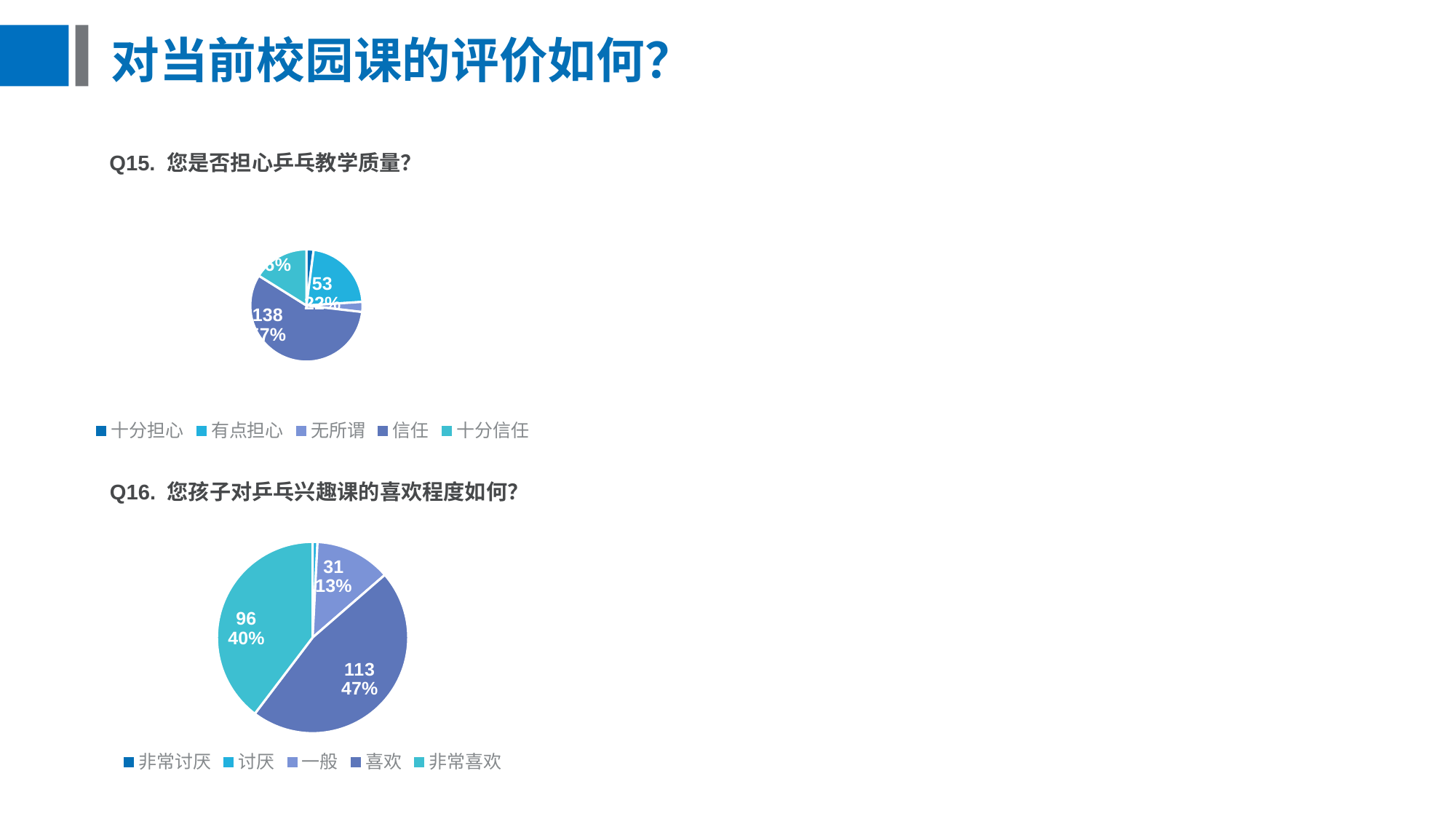

# 对当前校园课的评价如何？
Q15. 您是否担心乒乓教学质量？

### Chart

| Category | 选项分布 |
|---|---|
| 十分担心 | 5.0 |
| 有点担心 | 53.0 |
| 无所谓 | 7.0 |
| 信任 | 138.0 |
| 十分信任 | 39.0 |
Q16. 您孩子对乒乓兴趣课的喜欢程度如何？

### Chart

| Category | 选项分布 |
|---|---|
| 非常讨厌 | 0.0 |
| 讨厌 | 2.0 |
| 一般 | 31.0 |
| 喜欢 | 113.0 |
| 非常喜欢 | 96.0 |